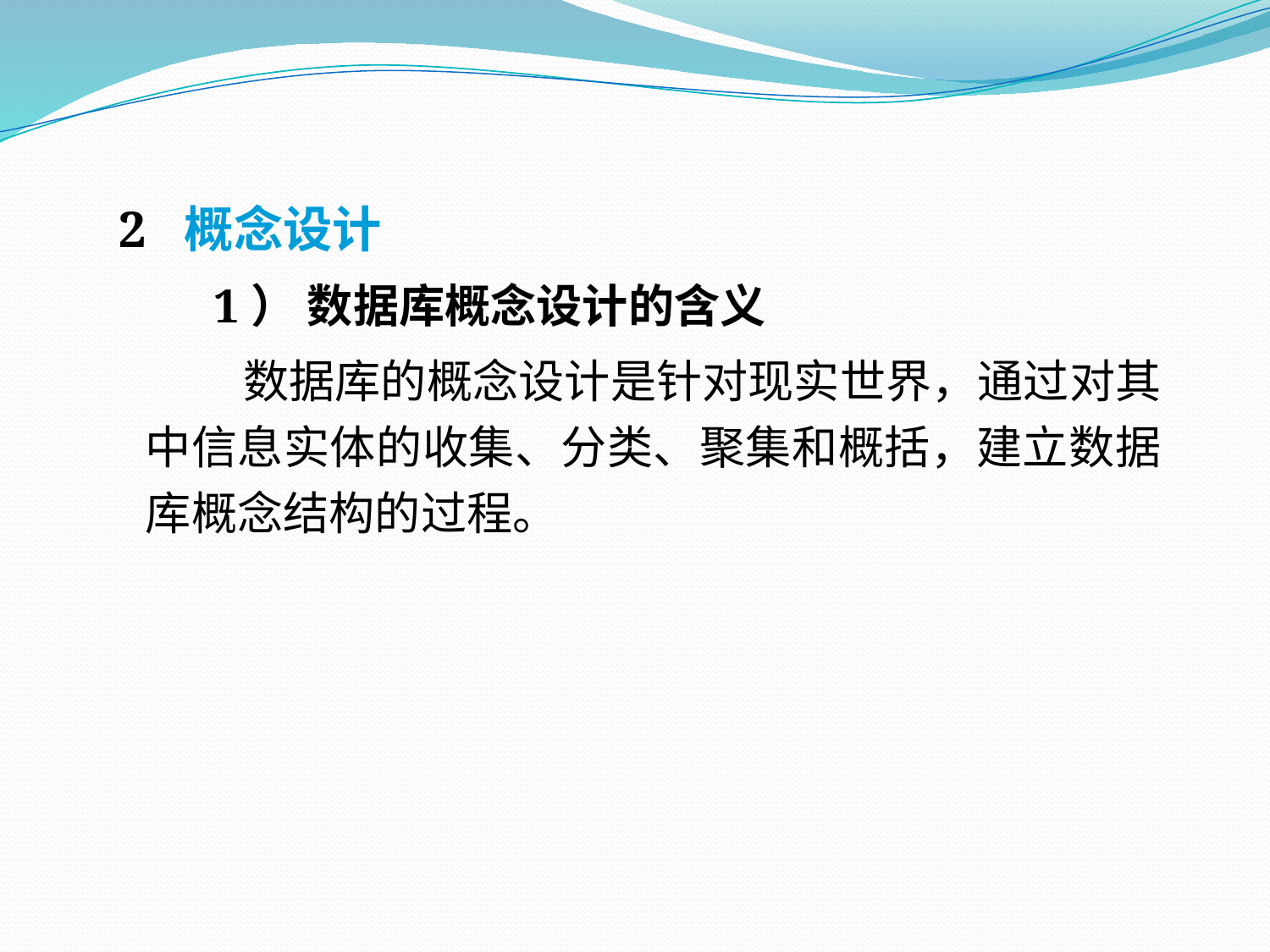

2  概念设计
         1） 数据库概念设计的含义
            数据库的概念设计是针对现实世界，通过对其中信息实体的收集、分类、聚集和概括，建立数据库概念结构的过程。